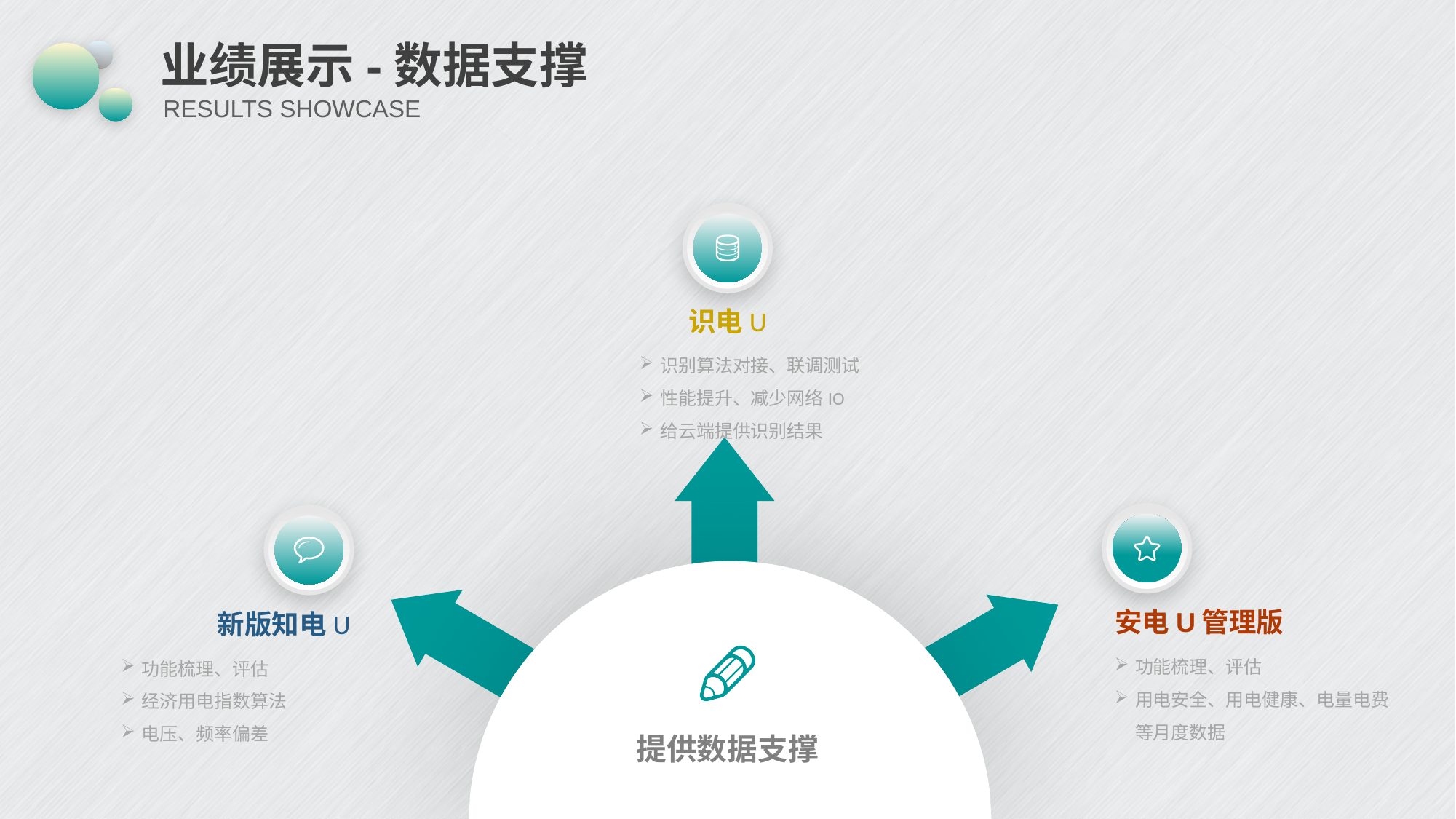

# 业绩展示-数据支撑
RESULTS SHOWCASE

识电U
识别算法对接、联调测试
性能提升、减少网络IO
给云端提供识别结果

安电U管理版
功能梳理、评估
用电安全、用电健康、电量电费等月度数据
新版知电U
功能梳理、评估
经济用电指数算法
电压、频率偏差

提供数据支撑